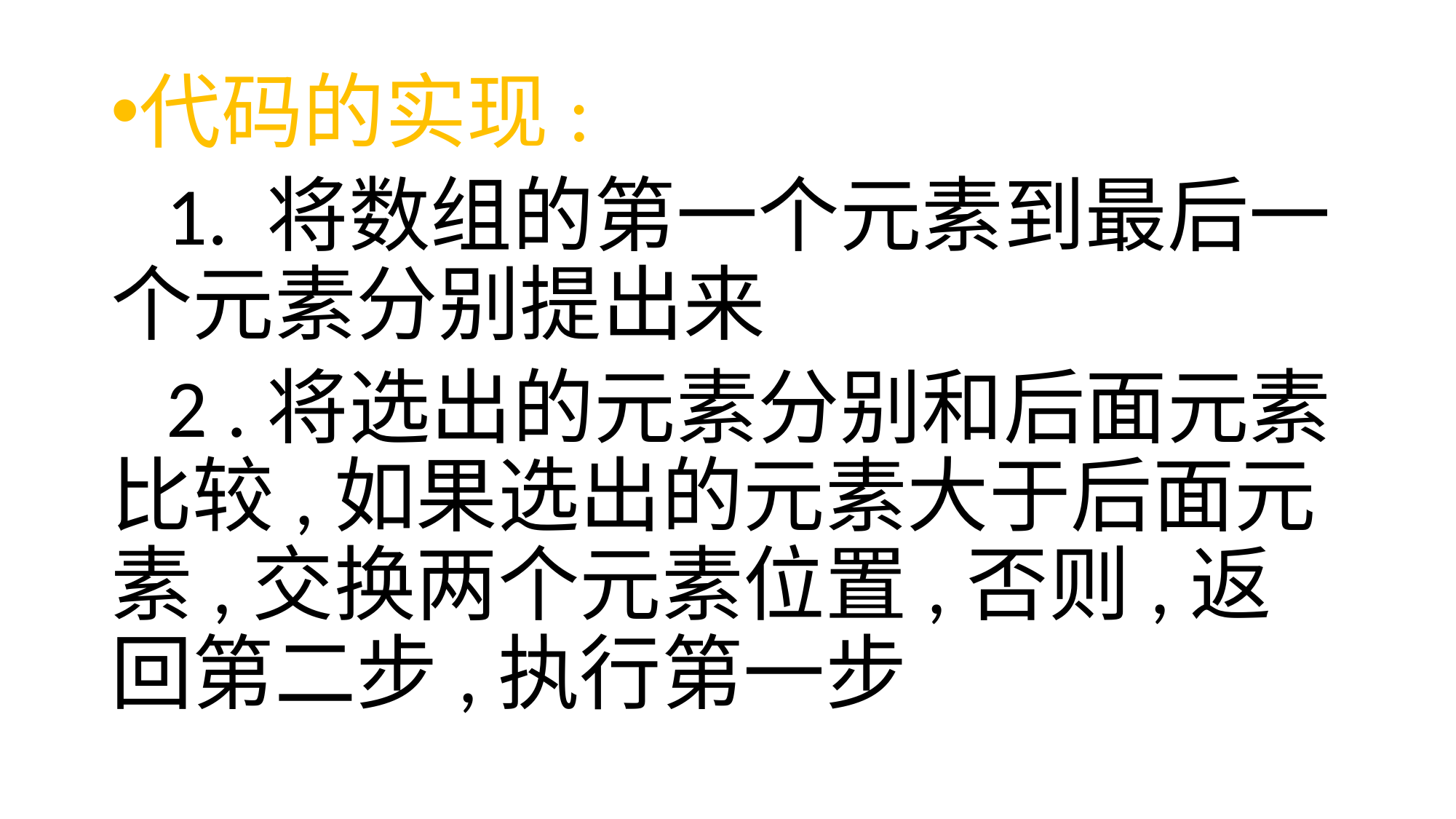

代码的实现:
   1. 将数组的第一个元素到最后一个元素分别提出来
   2 .将选出的元素分别和后面元素比较,如果选出的元素大于后面元素,交换两个元素位置,否则,返回第二步,执行第一步